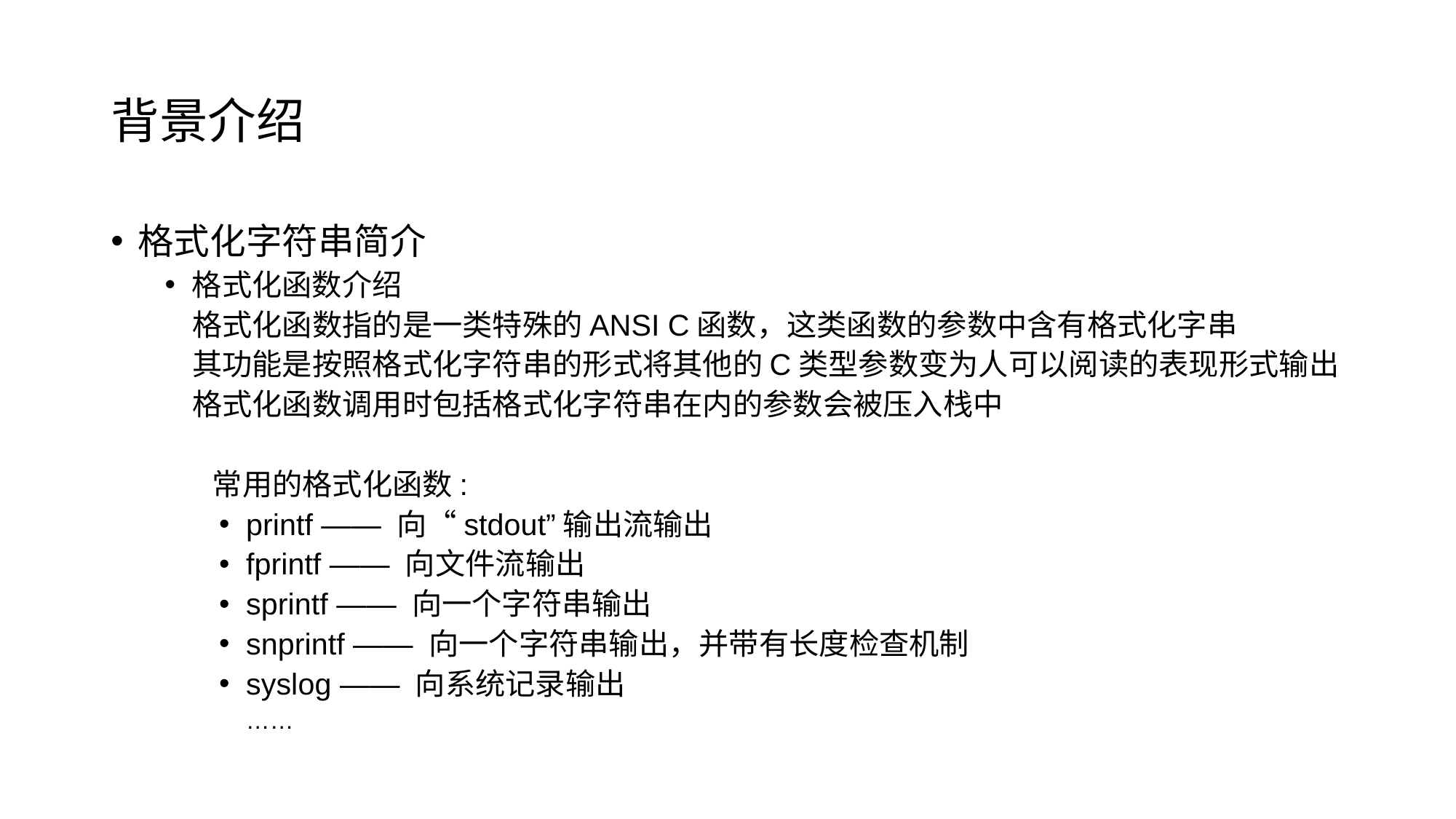

# 背景介绍
格式化字符串简介
格式化函数介绍
   格式化函数指的是一类特殊的ANSI C函数，这类函数的参数中含有格式化字串
   其功能是按照格式化字符串的形式将其他的C类型参数变为人可以阅读的表现形式输出
   格式化函数调用时包括格式化字符串在内的参数会被压入栈中

      常用的格式化函数:
printf —— 向“stdout”输出流输出
fprintf —— 向文件流输出
sprintf —— 向一个字符串输出
snprintf —— 向一个字符串输出，并带有长度检查机制
syslog —— 向系统记录输出
    ……